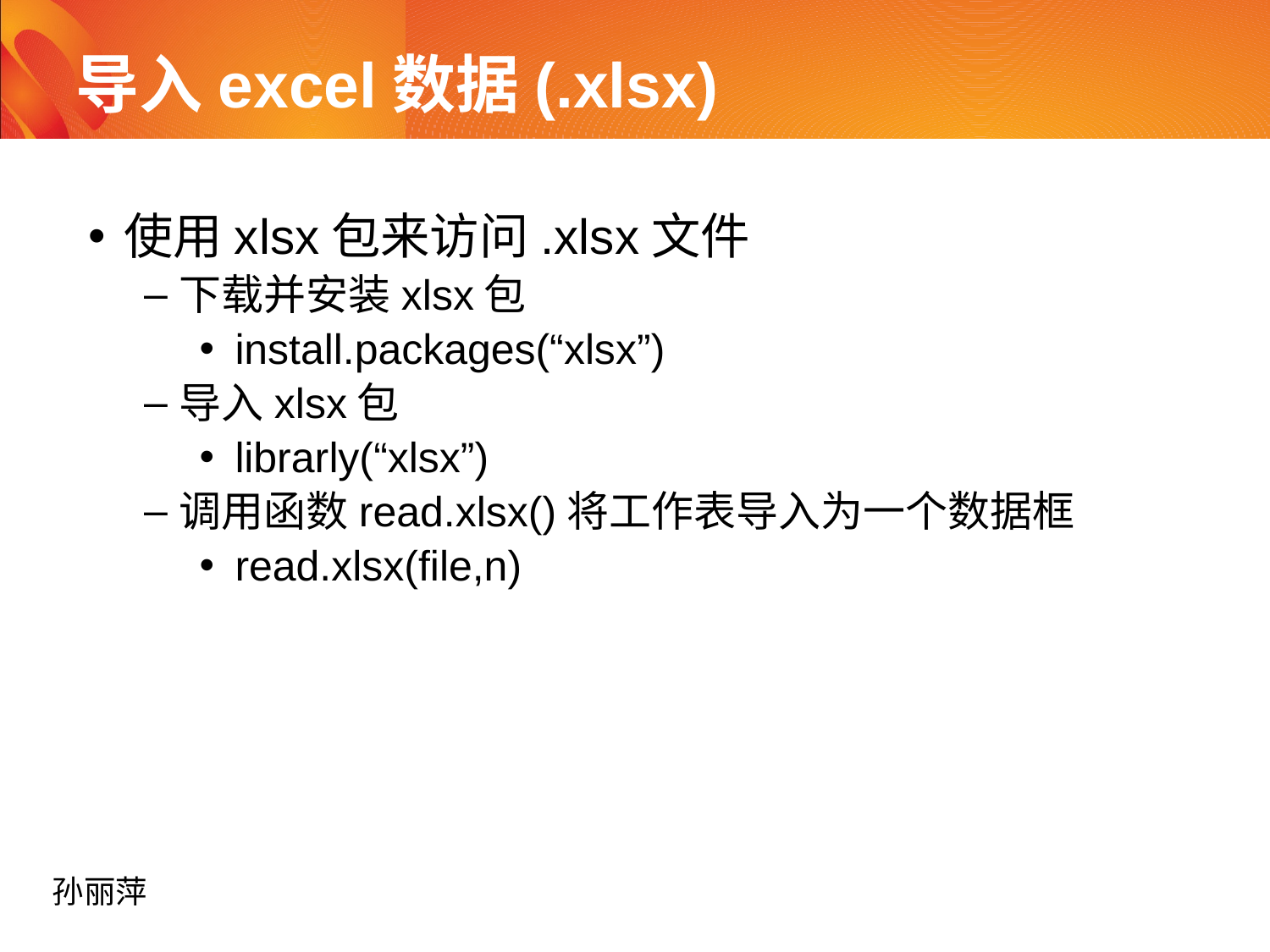

# 导入excel数据(.xlsx)
使用xlsx包来访问.xlsx文件
下载并安装xlsx包
install.packages(“xlsx”)
导入xlsx包
librarly(“xlsx”)
调用函数read.xlsx()将工作表导入为一个数据框
read.xlsx(file,n)

11